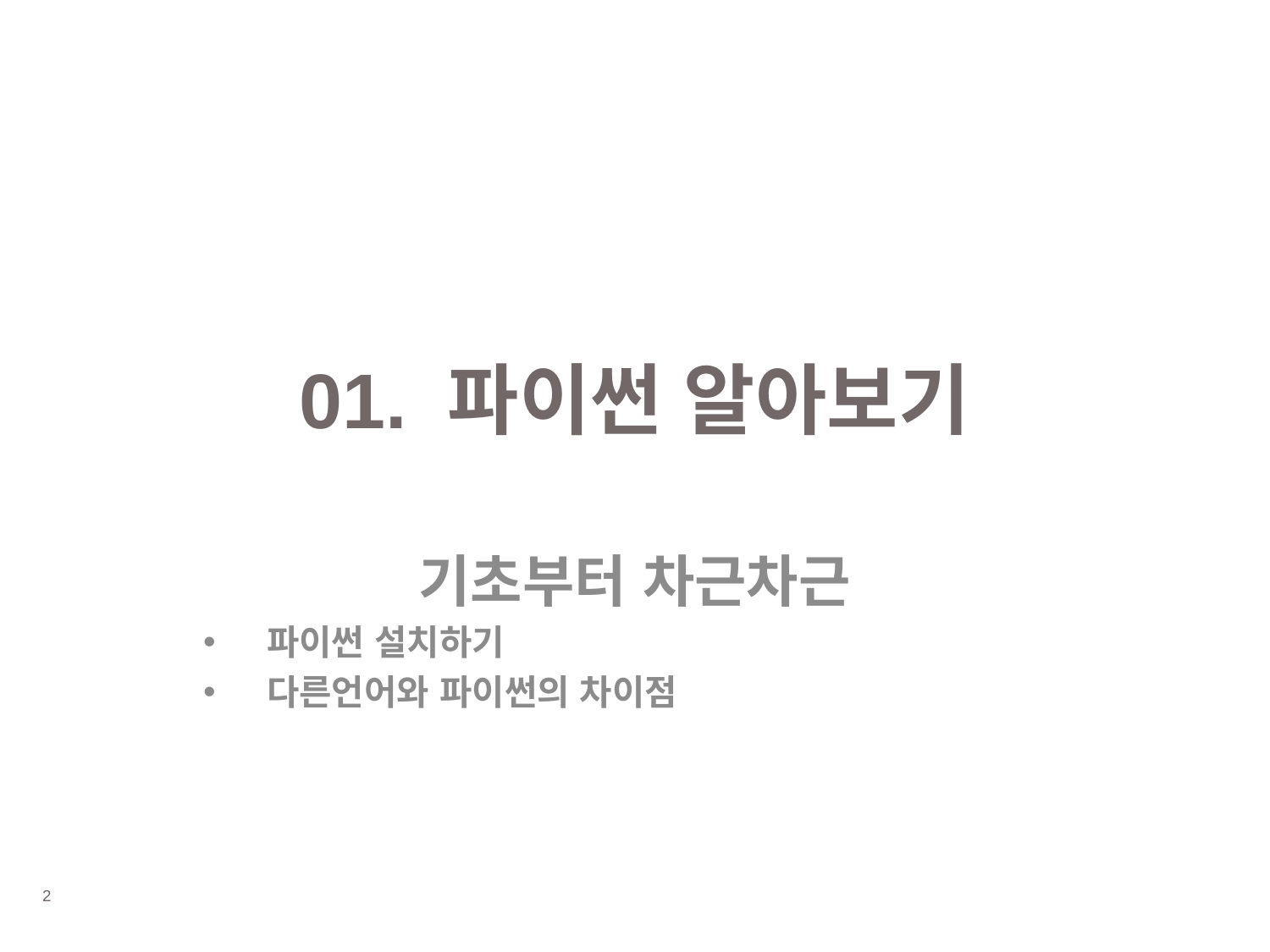

# 01. 파이썬 알아보기
기초부터 차근차근
파이썬 설치하기
다른언어와 파이썬의 차이점